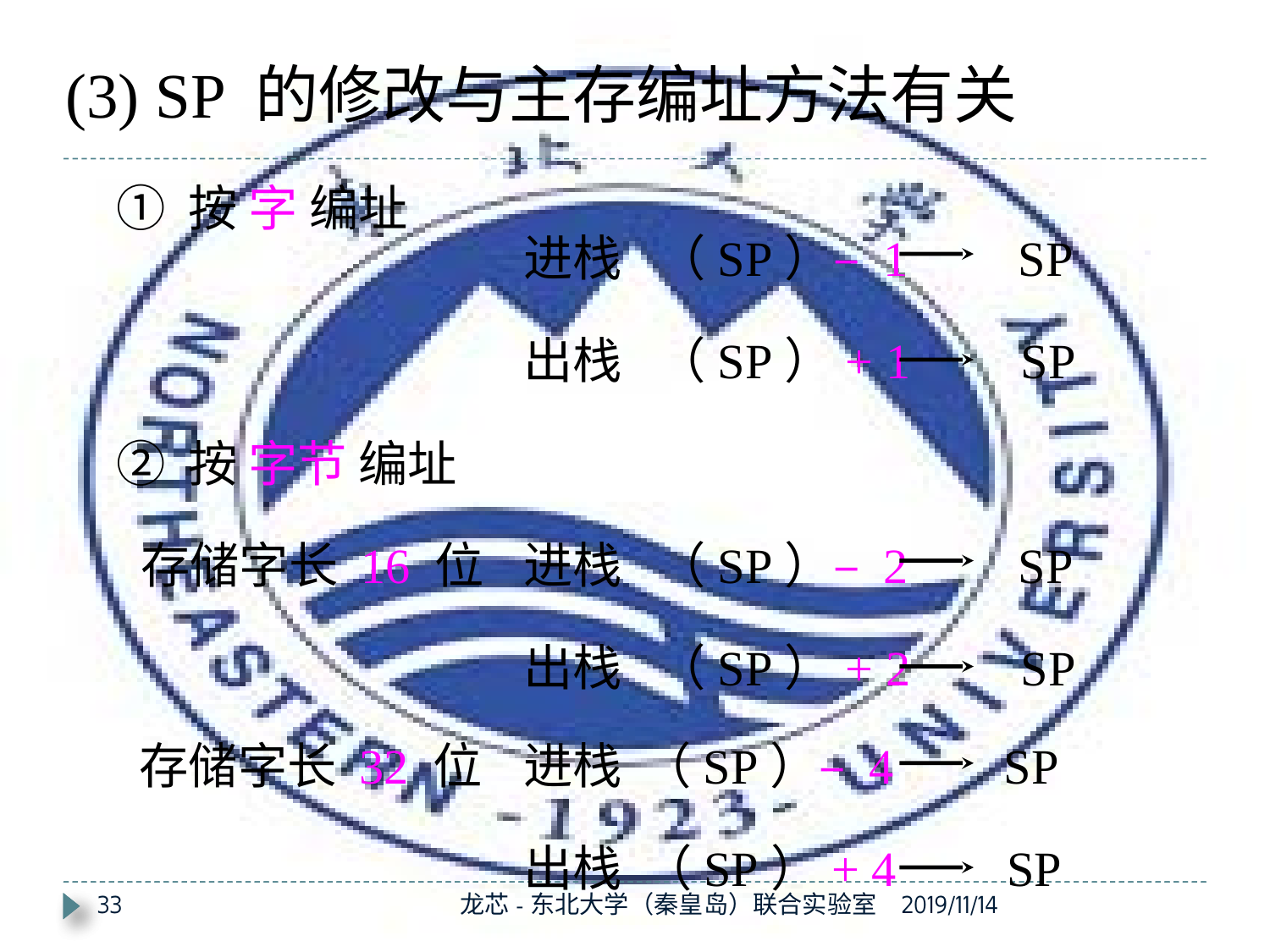

(3) SP 的修改与主存编址方法有关
① 按 字 编址
进栈
（SP）– 1         SP

出栈
（SP）+ 1         SP

② 按 字节 编址
存储字长 16 位
进栈
（SP）– 2         SP

出栈
（SP）+ 2         SP

存储字长 32 位
进栈
（SP）– 4         SP

出栈
（SP）+ 4         SP

33
龙芯-东北大学（秦皇岛）联合实验室
2019/11/14